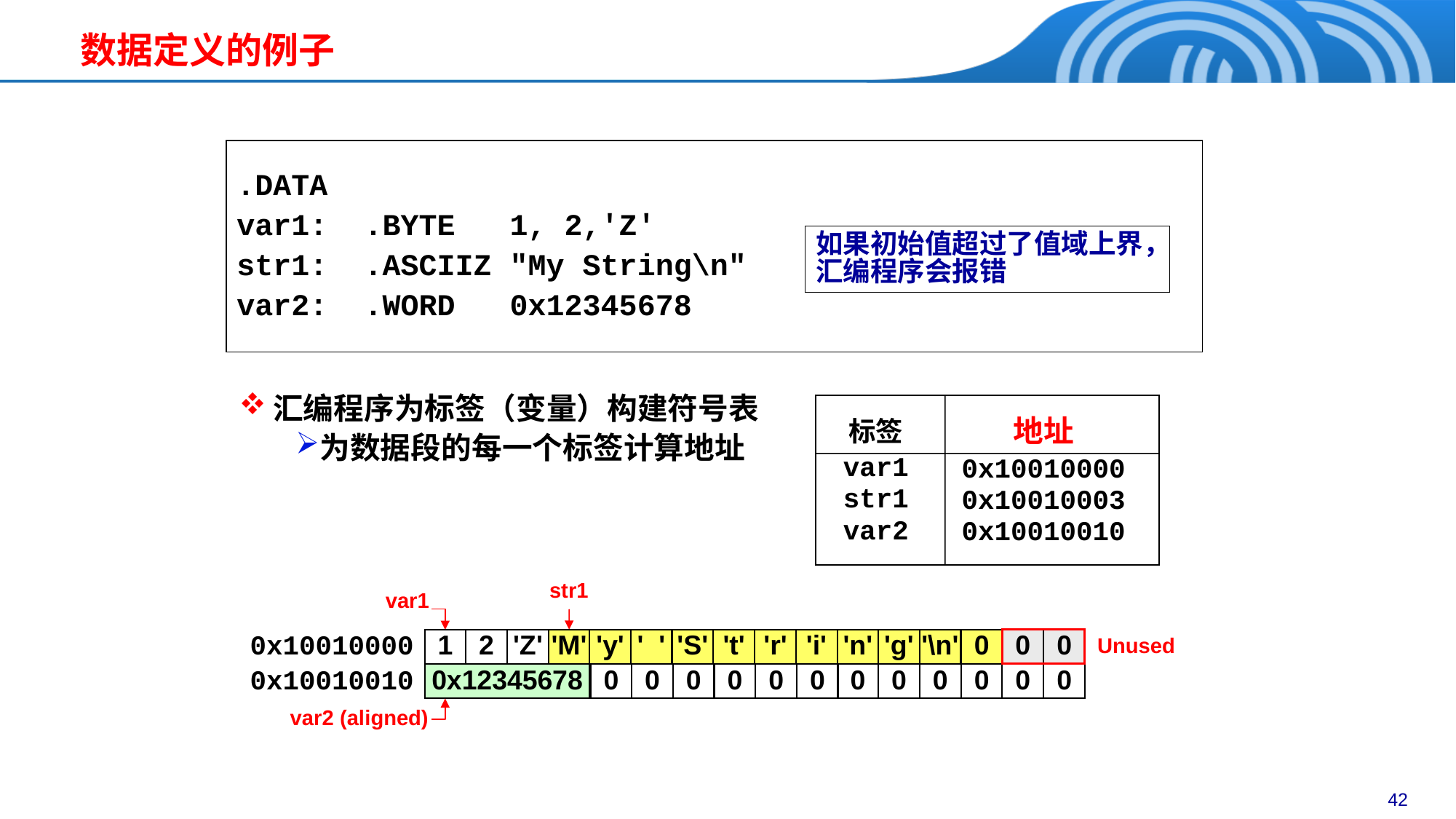

数据定义的例子
.DATA
var1:  .BYTE   1, 2,'Z'
str1:  .ASCIIZ "My String\n"
var2:  .WORD   0x12345678
如果初始值超过了值域上界，汇编程序会报错
汇编程序为标签（变量）构建符号表
为数据段的每一个标签计算地址

地址
0x10010000
0x10010003
0x10010010
标签
var1
str1
var2
str1

'M'
'y'
'  '
'S'
't'
'r'
'i'
'n'
'g'
'\n'
0
var1

0x10010000
1
2
'Z'
0

Unused
0
0x12345678
0x10010010

var2 (aligned)
0
0
0
0
0
0
0
0
0
0
0
0